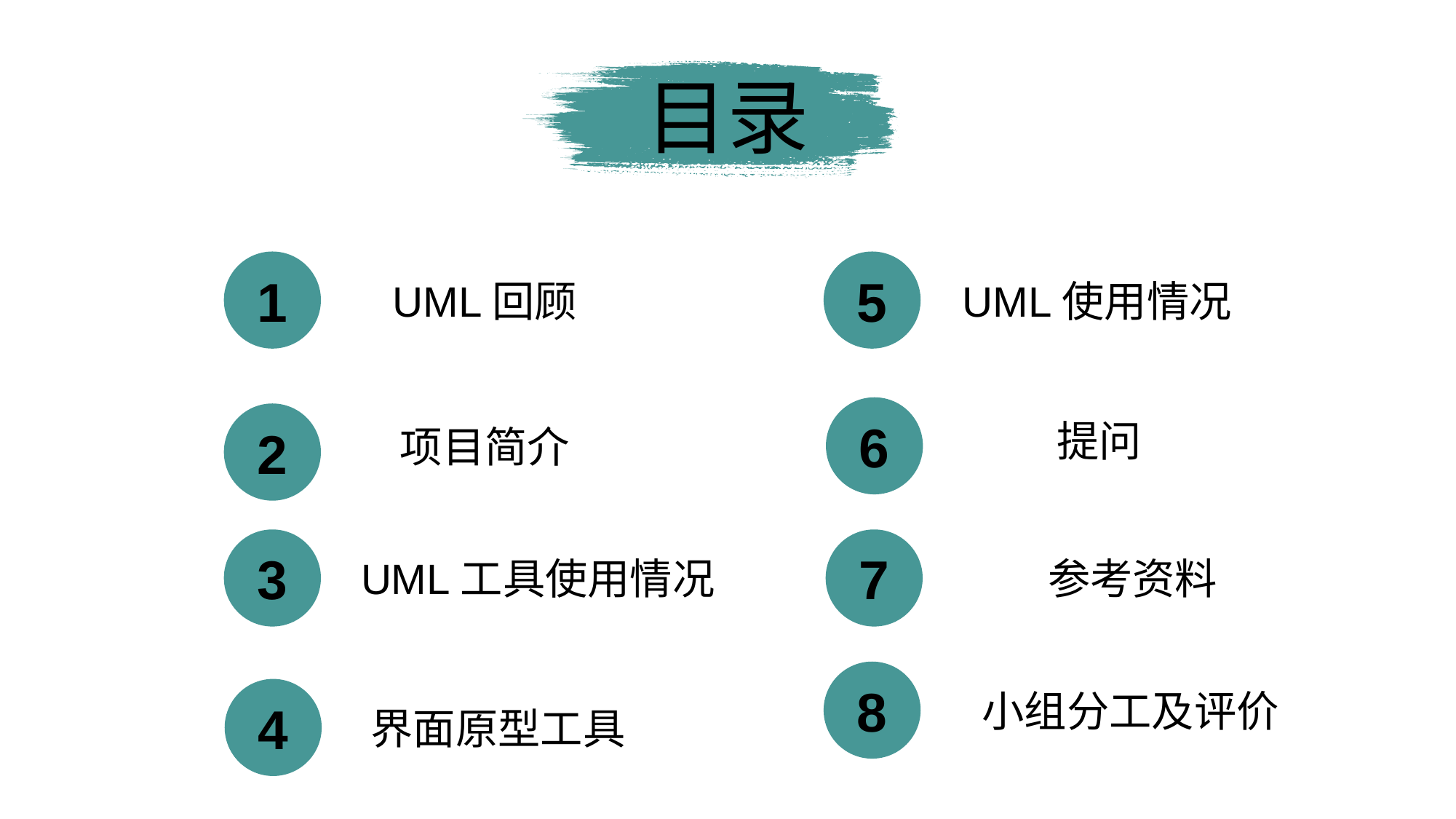

目录

1
5
UML回顾
UML使用情况
6
2
提问
项目简介
3
7
参考资料
UML工具使用情况
8
4
小组分工及评价
界面原型工具